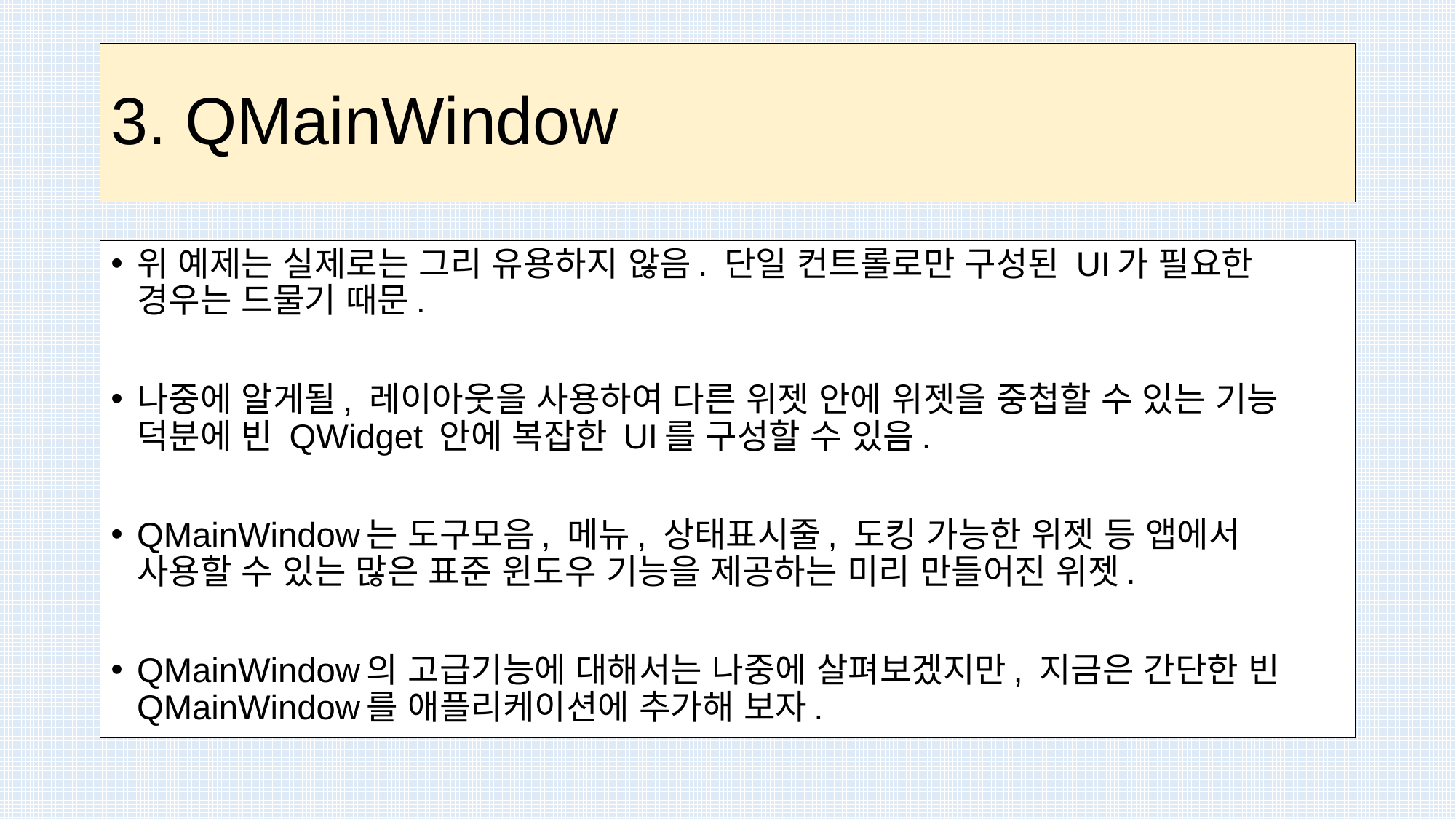

# 3. QMainWindow
위 예제는 실제로는 그리 유용하지 않음. 단일 컨트롤로만 구성된 UI가 필요한 경우는 드물기 때문.

나중에 알게될, 레이아웃을 사용하여 다른 위젯 안에 위젯을 중첩할 수 있는 기능 덕분에 빈 QWidget 안에 복잡한 UI를 구성할 수 있음.

QMainWindow는 도구모음, 메뉴, 상태표시줄, 도킹 가능한 위젯 등 앱에서 사용할 수 있는 많은 표준 윈도우 기능을 제공하는 미리 만들어진 위젯.

QMainWindow의 고급기능에 대해서는 나중에 살펴보겠지만, 지금은 간단한 빈 QMainWindow를 애플리케이션에 추가해 보자.